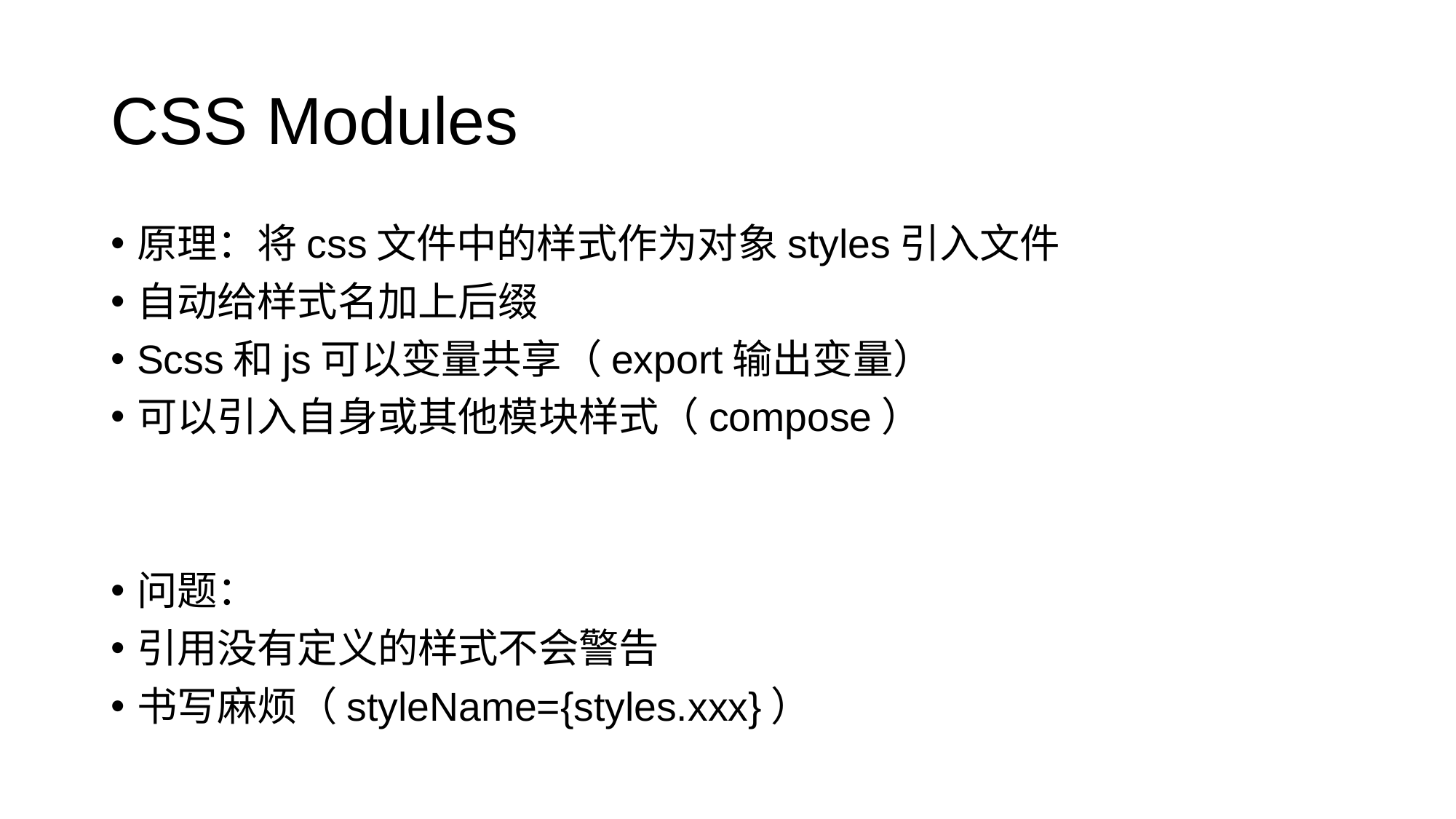

# CSS Modules
原理：将css文件中的样式作为对象styles引入文件
自动给样式名加上后缀
Scss和js可以变量共享（export输出变量）
可以引入自身或其他模块样式（compose）

问题：
引用没有定义的样式不会警告
书写麻烦（styleName={styles.xxx}）